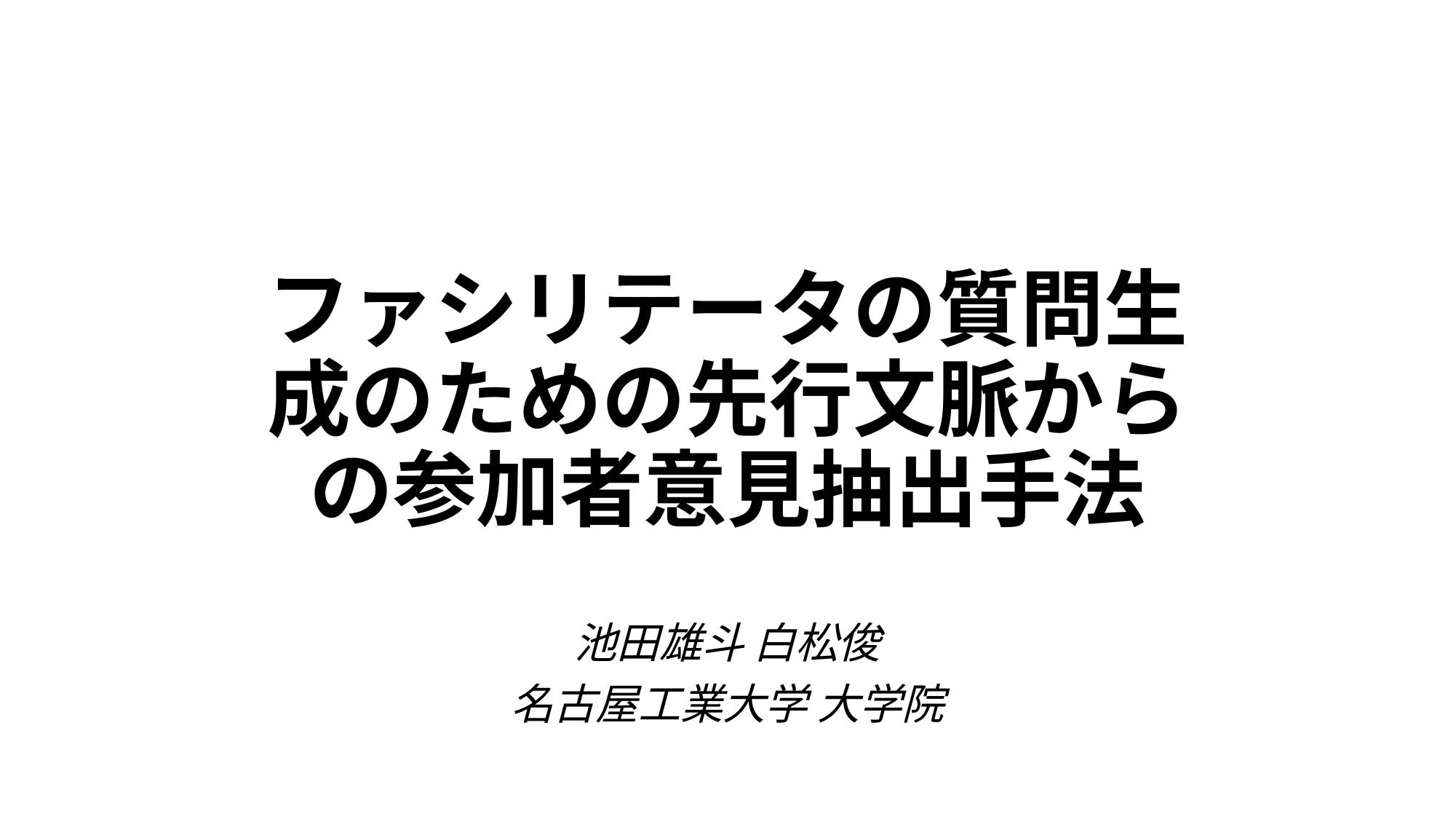

# ファシリテータの質問生成のための先行文脈からの参加者意見抽出手法
池田雄斗 白松俊
名古屋工業大学 大学院